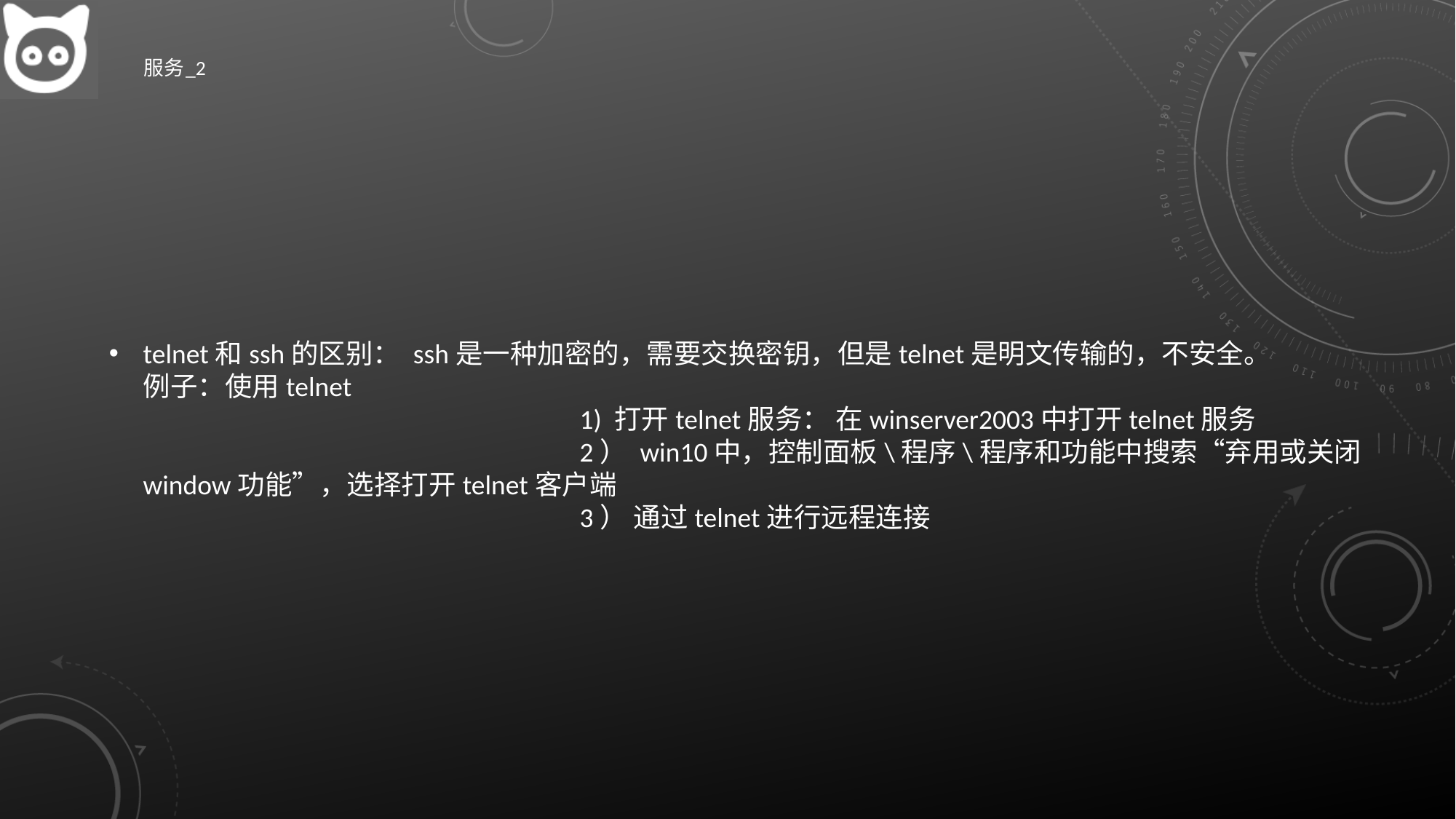

# 服务_2
telnet和ssh的区别： ssh是一种加密的，需要交换密钥，但是telnet是明文传输的，不安全。
例子：使用telnet
				1) 打开telnet服务： 在winserver2003中打开telnet服务
				2） win10中，控制面板\程序\程序和功能中搜索“弃用或关闭window功能”，选择打开telnet客户端
				3） 通过telnet进行远程连接